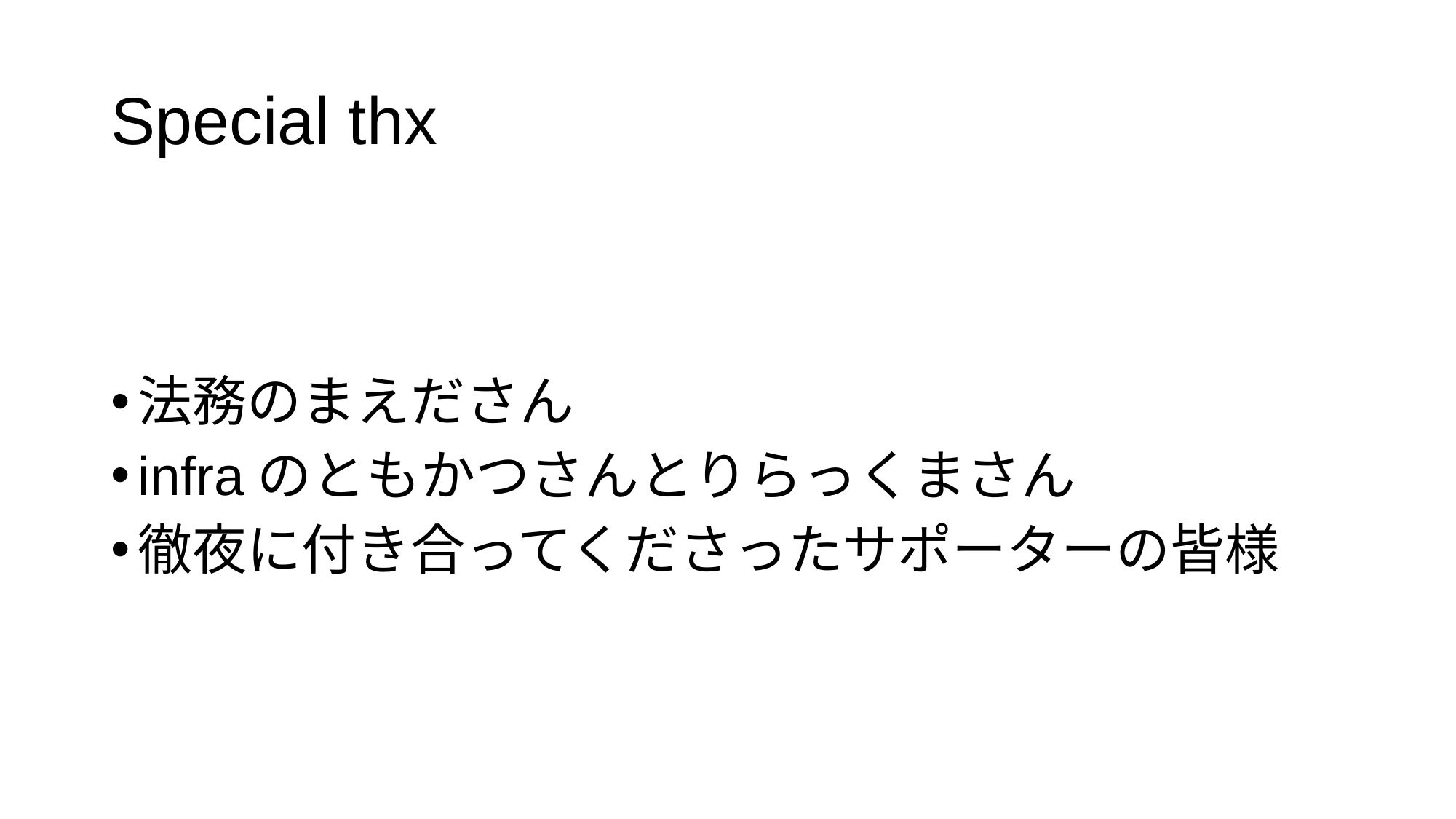

# Special thx
法務のまえださん
infraのともかつさんとりらっくまさん
徹夜に付き合ってくださったサポーターの皆様